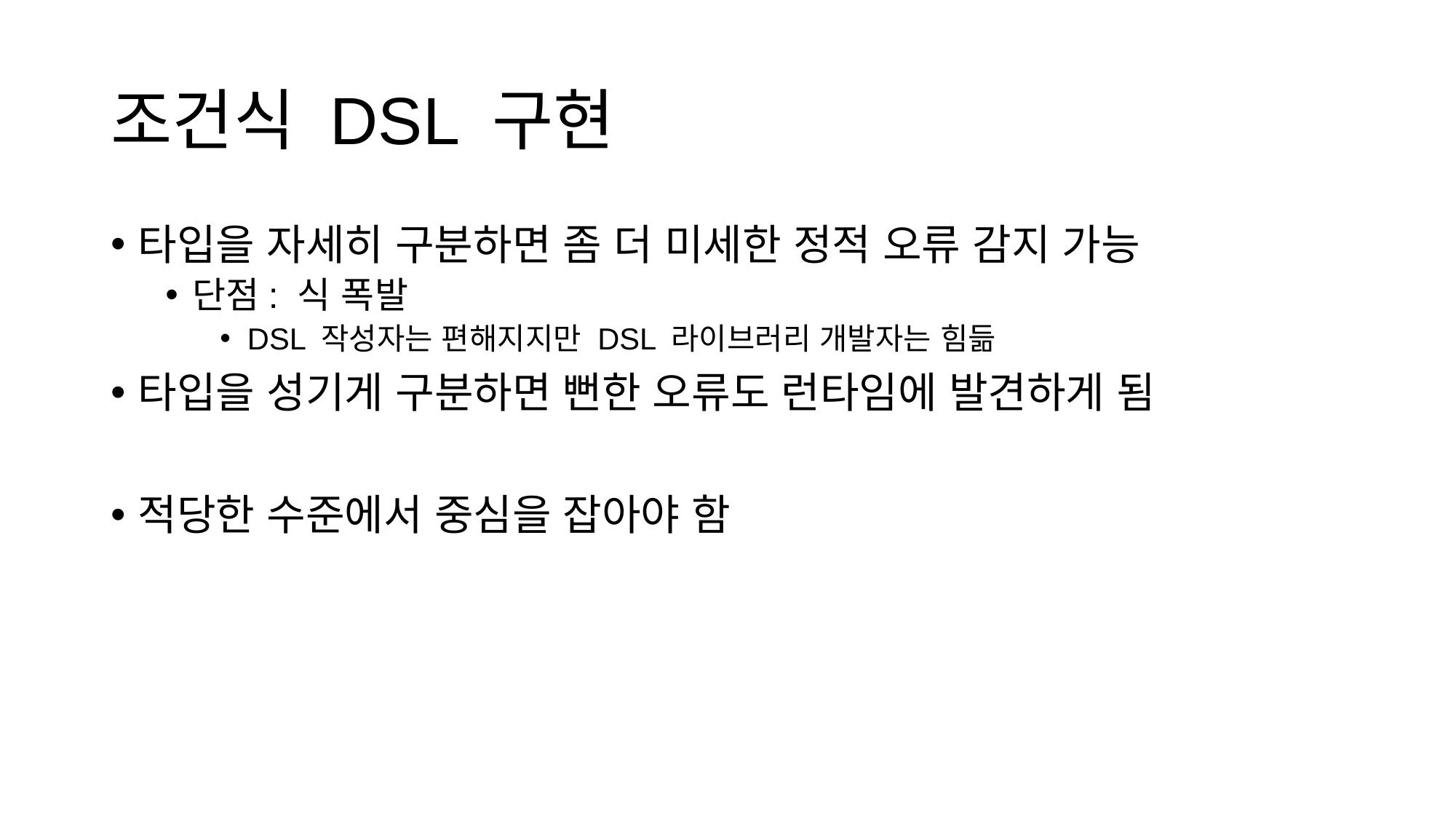

# 조건식 DSL 구현
타입을 자세히 구분하면 좀 더 미세한 정적 오류 감지 가능
단점: 식 폭발
DSL 작성자는 편해지지만 DSL 라이브러리 개발자는 힘듦
타입을 성기게 구분하면 뻔한 오류도 런타임에 발견하게 됨

적당한 수준에서 중심을 잡아야 함